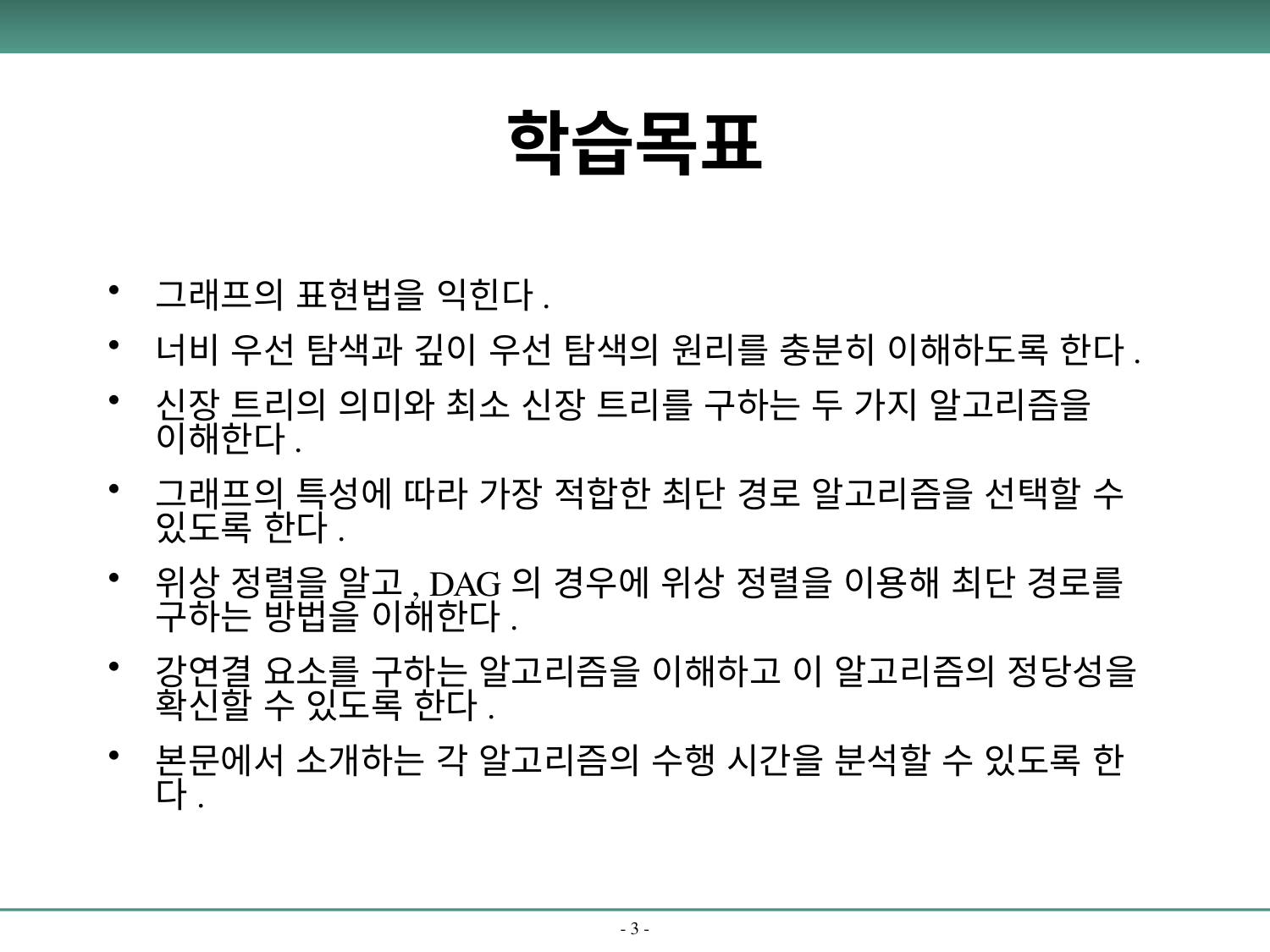

# 학습목표
그래프의 표현법을 익힌다.
너비 우선 탐색과 깊이 우선 탐색의 원리를 충분히 이해하도록 한다.
신장 트리의 의미와 최소 신장 트리를 구하는 두 가지 알고리즘을 이해한다.
그래프의 특성에 따라 가장 적합한 최단 경로 알고리즘을 선택할 수 있도록 한다.
위상 정렬을 알고, DAG의 경우에 위상 정렬을 이용해 최단 경로를 구하는 방법을 이해한다.
강연결 요소를 구하는 알고리즘을 이해하고 이 알고리즘의 정당성을 확신할 수 있도록 한다.
본문에서 소개하는 각 알고리즘의 수행 시간을 분석할 수 있도록 한다.